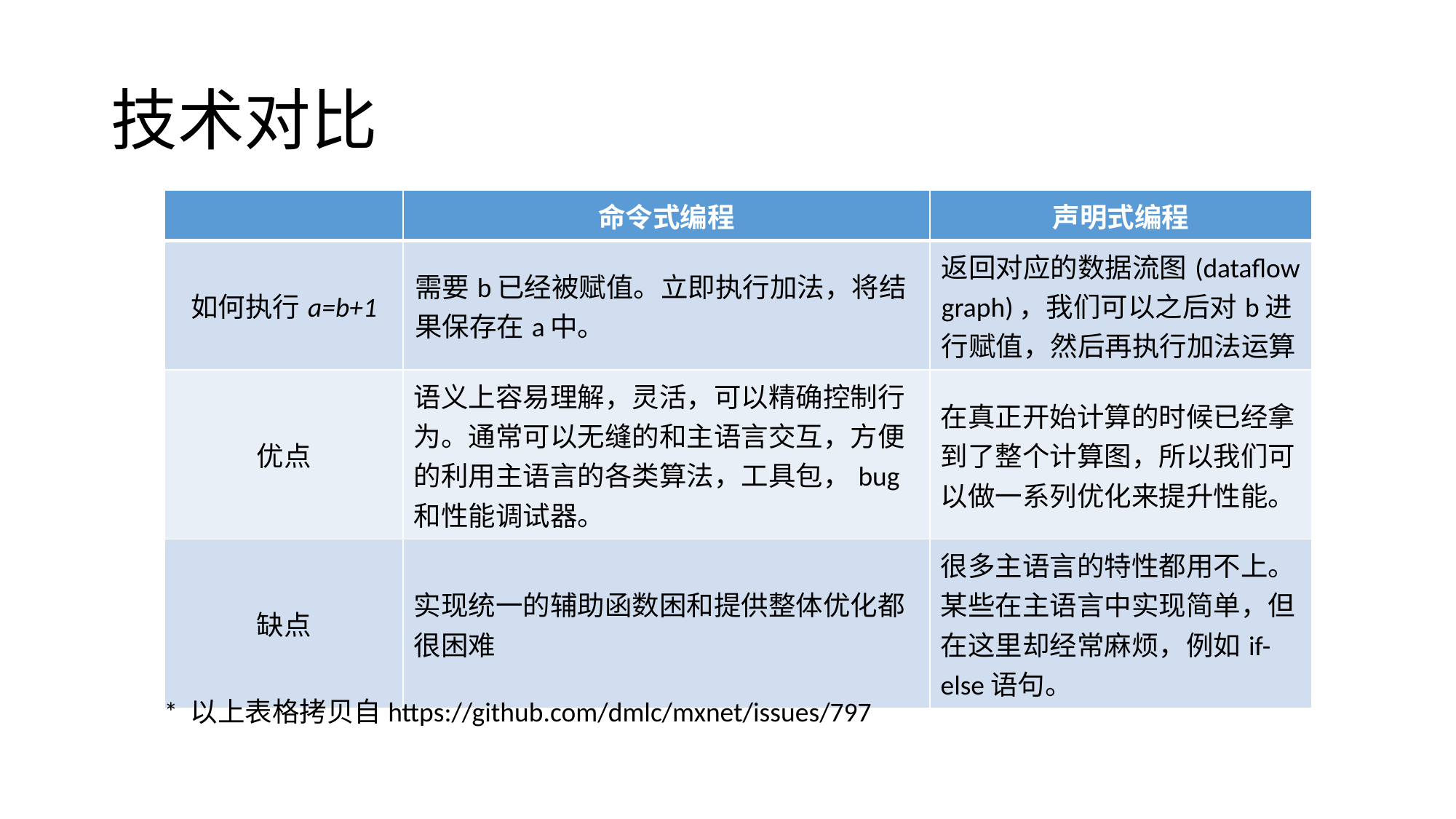

# 技术对比
|  | 命令式编程 | 声明式编程 |
| --- | --- | --- |
| 如何执行a=b+1 | 需要b已经被赋值。立即执行加法，将结果保存在a中。 | 返回对应的数据流图(dataflow graph)，我们可以之后对b进行赋值，然后再执行加法运算 |
| 优点 | 语义上容易理解，灵活，可以精确控制行为。通常可以无缝的和主语言交互，方便的利用主语言的各类算法，工具包，bug和性能调试器。 | 在真正开始计算的时候已经拿到了整个计算图，所以我们可以做一系列优化来提升性能。 |
| 缺点 | 实现统一的辅助函数困和提供整体优化都很困难 | 很多主语言的特性都用不上。某些在主语言中实现简单，但在这里却经常麻烦，例如if-else语句。 |
* 以上表格拷贝自https://github.com/dmlc/mxnet/issues/797